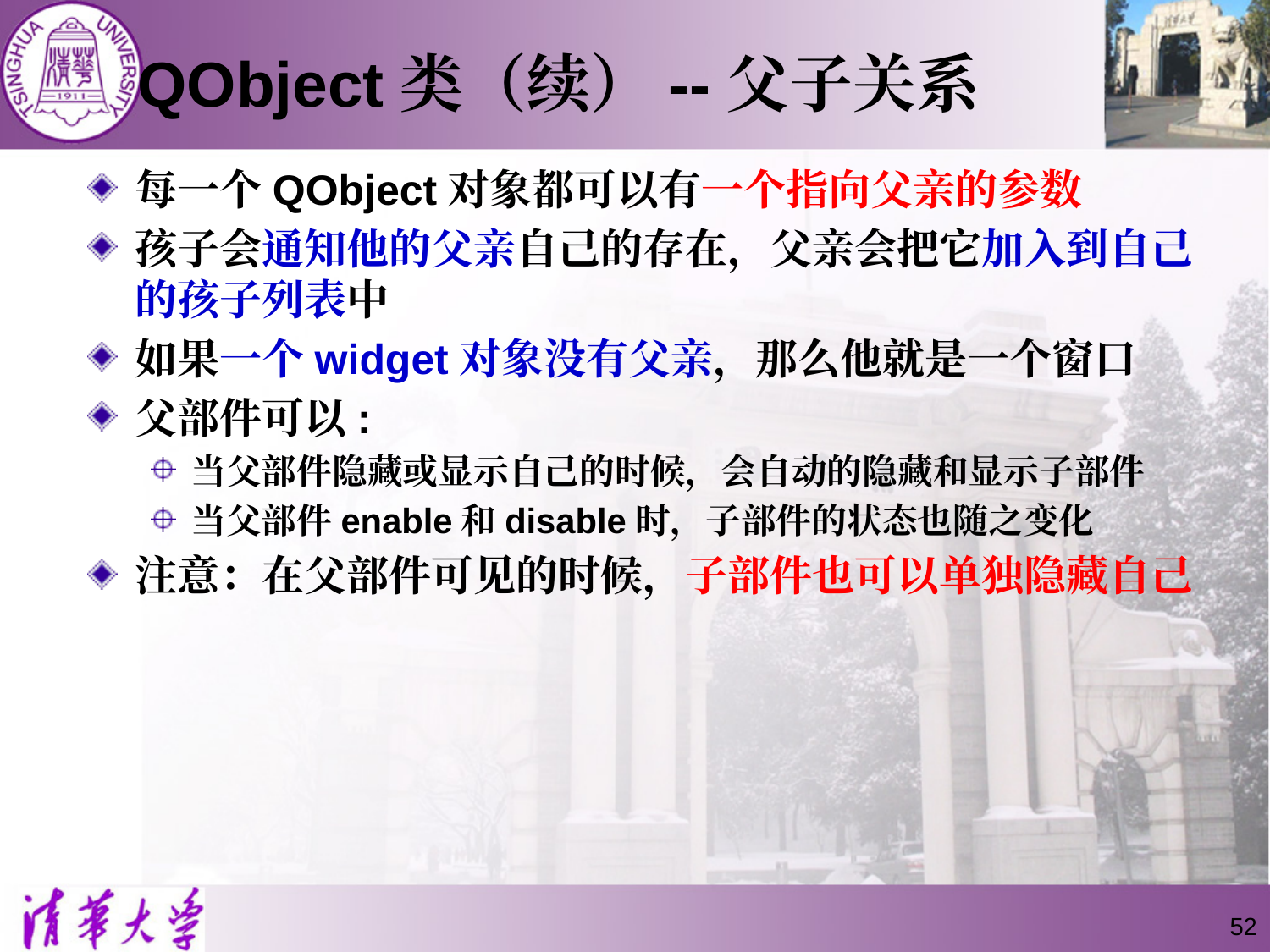

# QObject类（续）--父子关系
每一个QObject对象都可以有一个指向父亲的参数
孩子会通知他的父亲自己的存在，父亲会把它加入到自己的孩子列表中
如果一个widget对象没有父亲，那么他就是一个窗口
父部件可以:
当父部件隐藏或显示自己的时候，会自动的隐藏和显示子部件
当父部件enable和disable时，子部件的状态也随之变化
注意：在父部件可见的时候，子部件也可以单独隐藏自己
52